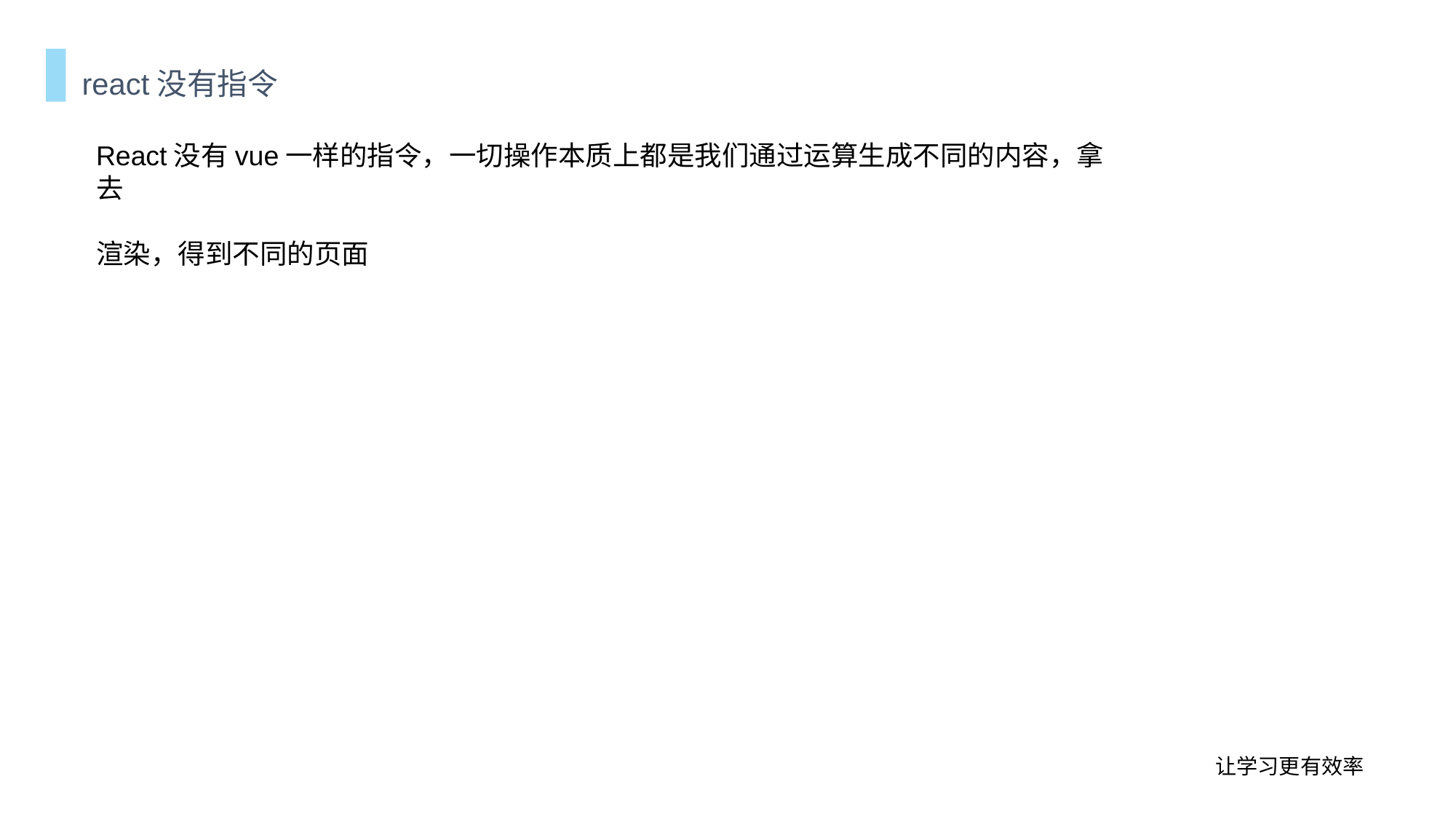

react没有指令

React没有vue一样的指令，一切操作本质上都是我们通过运算生成不同的内容，拿去

渲染，得到不同的页面